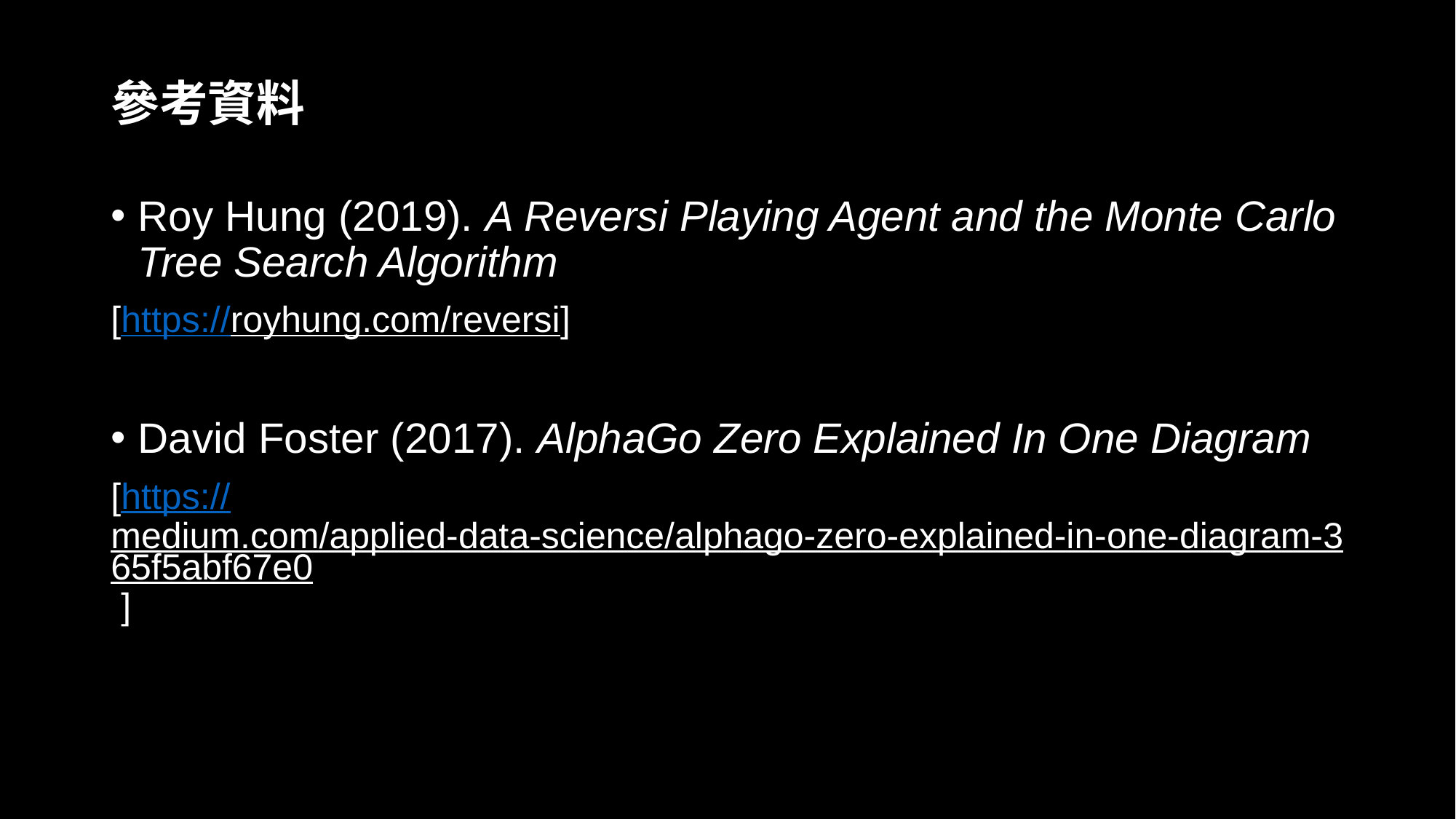

# 參考資料
Roy Hung (2019). A Reversi Playing Agent and the Monte Carlo Tree Search Algorithm
[https://royhung.com/reversi]

David Foster (2017). AlphaGo Zero Explained In One Diagram
[https://medium.com/applied-data-science/alphago-zero-explained-in-one-diagram-365f5abf67e0 ]